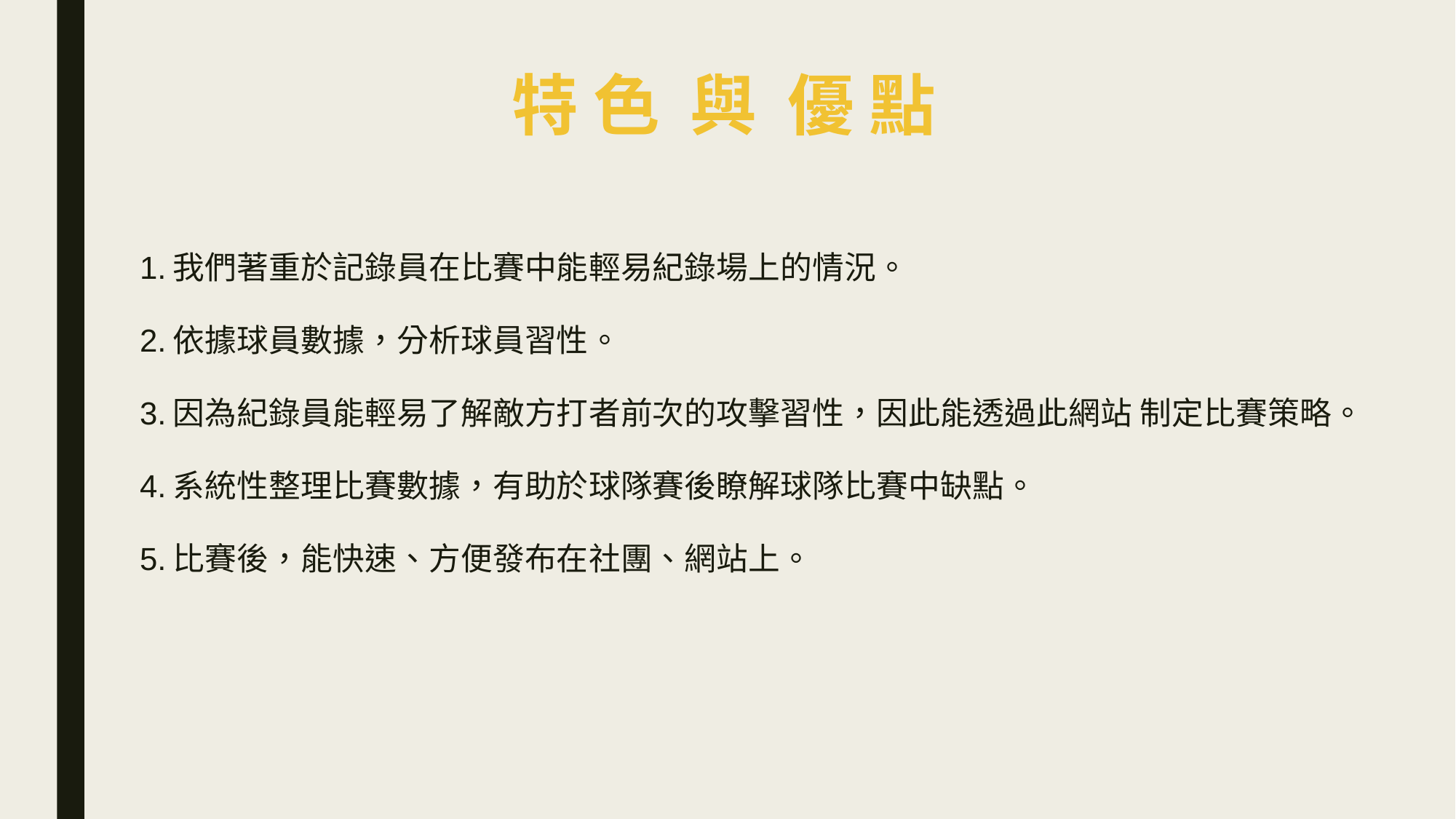

# 特 色  與  優 點
1.我們著重於記錄員在比賽中能輕易紀錄場上的情況。
2.依據球員數據，分析球員習性。
3.因為紀錄員能輕易了解敵方打者前次的攻擊習性，因此能透過此網站 制定比賽策略。
4.系統性整理比賽數據，有助於球隊賽後瞭解球隊比賽中缺點。
5.比賽後，能快速、方便發布在社團、網站上。